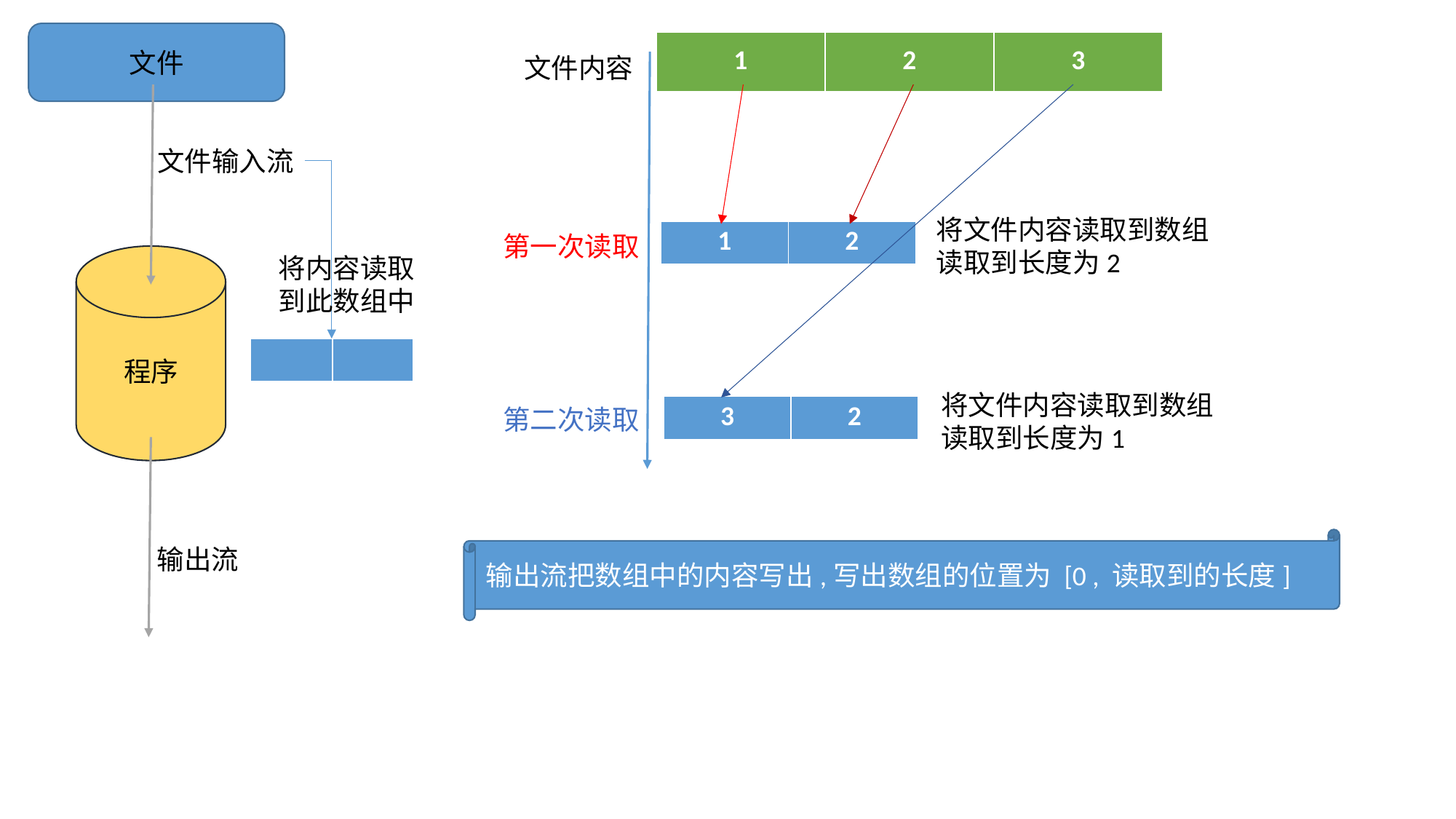

文件
| 1 | 2 | 3 |
| --- | --- | --- |
文件内容

文件输入流
将文件内容读取到数组
读取到长度为2
| 1 | 2 |
| --- | --- |
第一次读取
程序
将内容读取
到此数组中
|  |  |
| --- | --- |
将文件内容读取到数组
读取到长度为1
| 3 | 2 |
| --- | --- |
第二次读取
输出流把数组中的内容写出,写出数组的位置为 [0 , 读取到的长度]
输出流